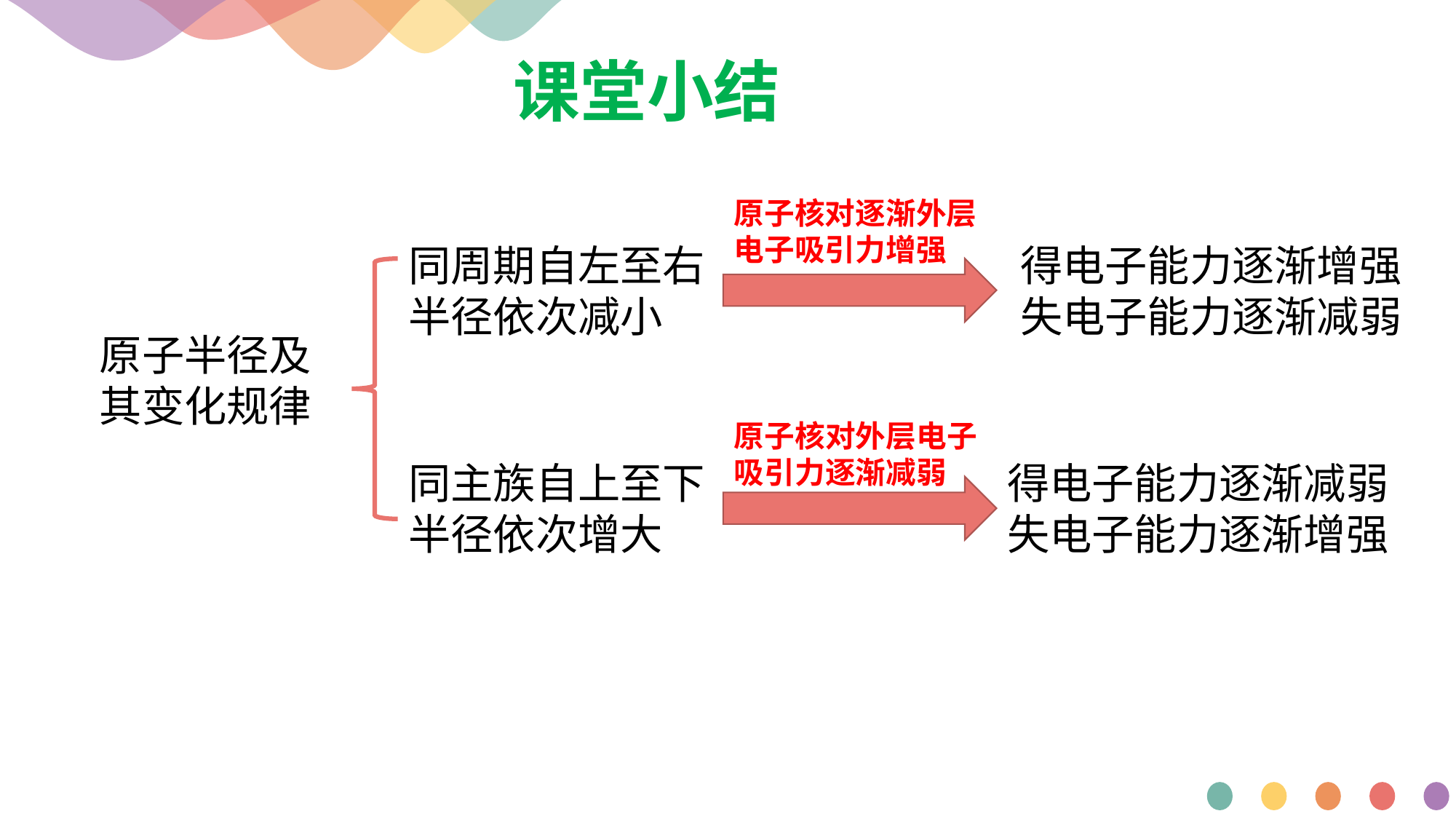

课堂小结
原子核对逐渐外层电子吸引力增强
同周期自左至右半径依次减小
得电子能力逐渐增强
失电子能力逐渐减弱

原子半径及其变化规律
原子核对外层电子吸引力逐渐减弱
同主族自上至下半径依次增大
得电子能力逐渐减弱
失电子能力逐渐增强